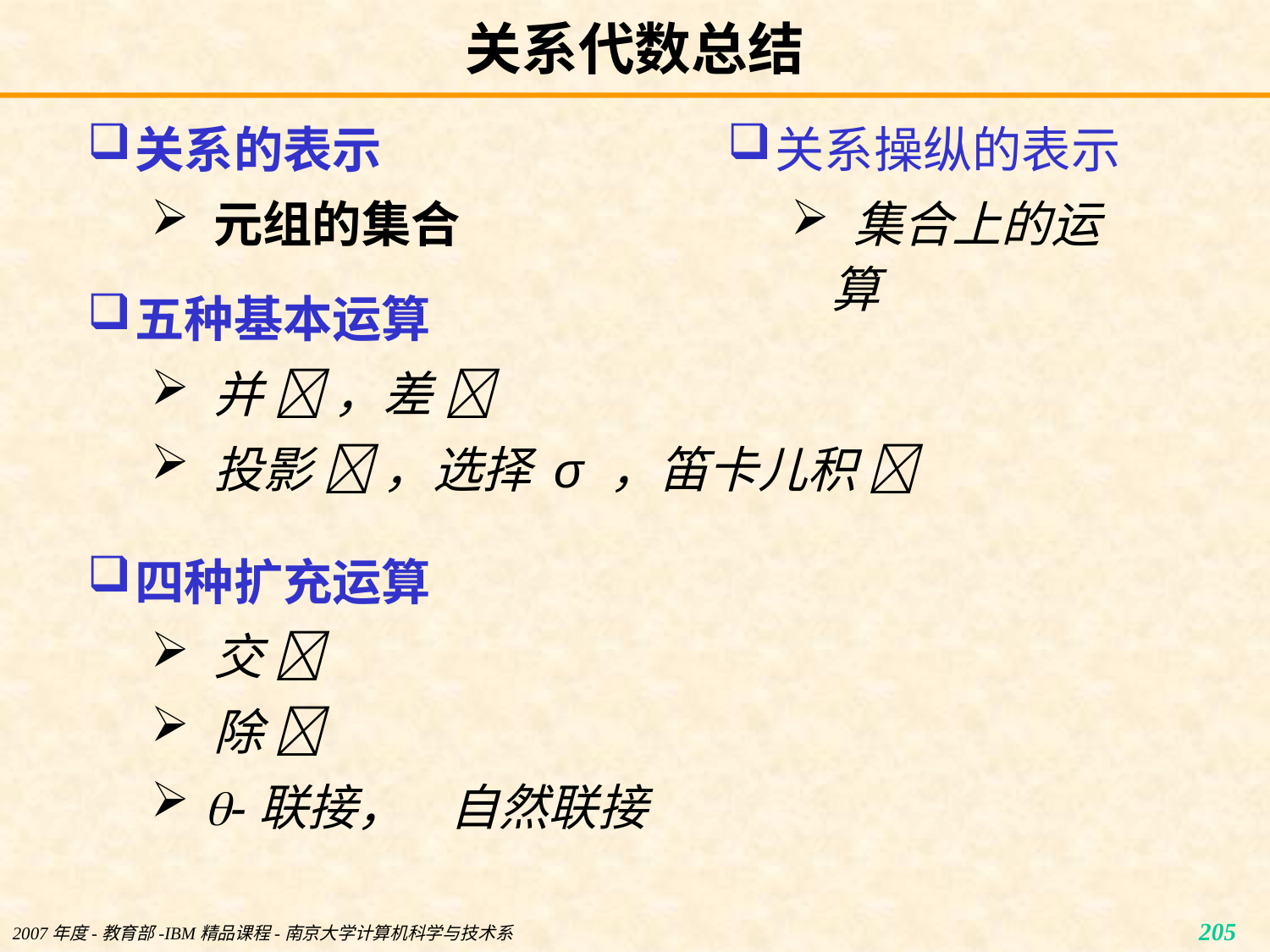

# 关系代数总结
关系的表示
 元组的集合
关系操纵的表示
 集合上的运算
五种基本运算
 并 ∪ ，差 −
 投影 π ，选择 σ ，笛卡儿积 ×

四种扩充运算
 交 ∩
 除 ÷
 θ-联接，    自然联接
205
2007年度-教育部-IBM精品课程-南京大学计算机科学与技术系